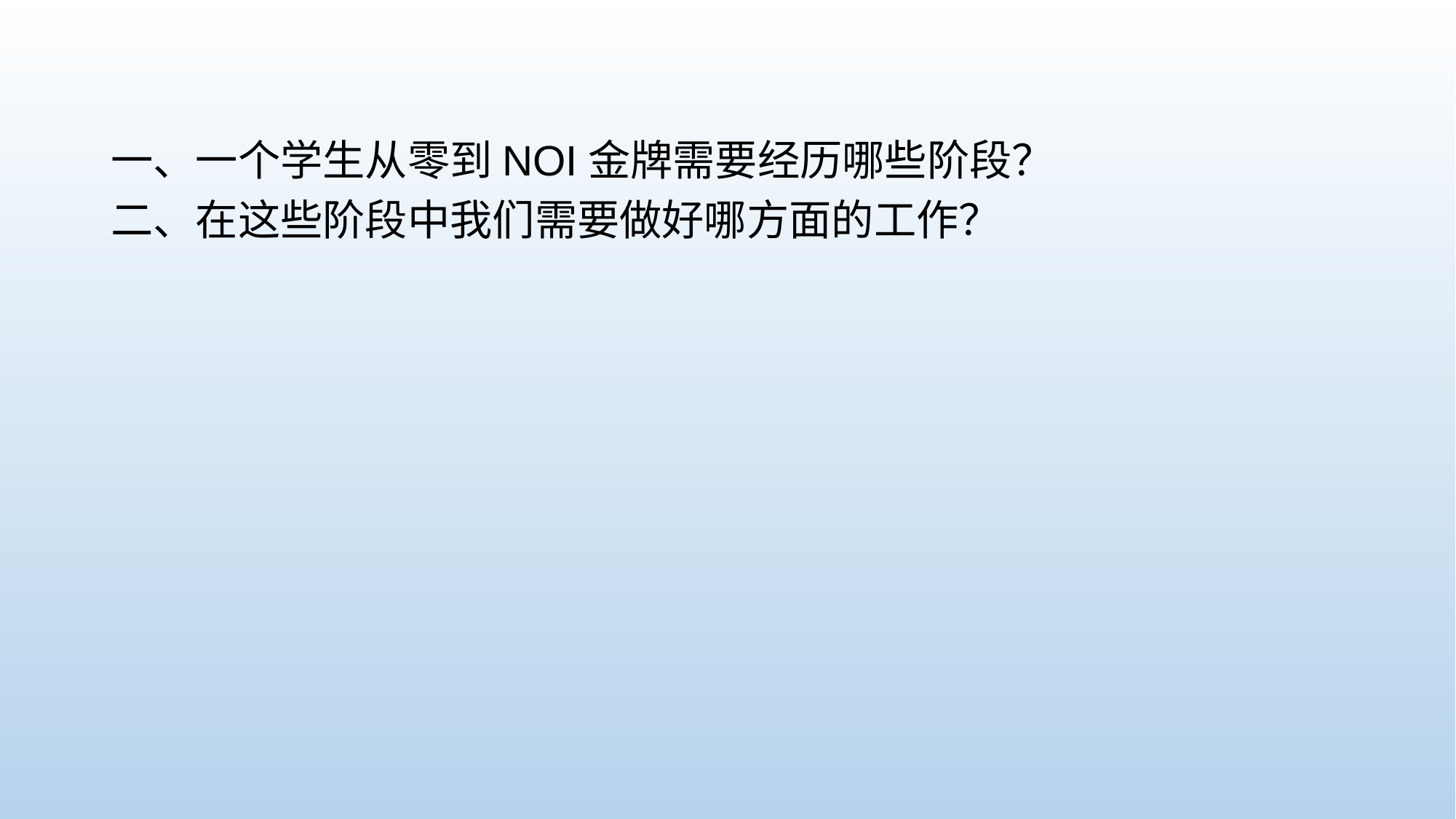

一、一个学生从零到NOI金牌需要经历哪些阶段？
二、在这些阶段中我们需要做好哪方面的工作？